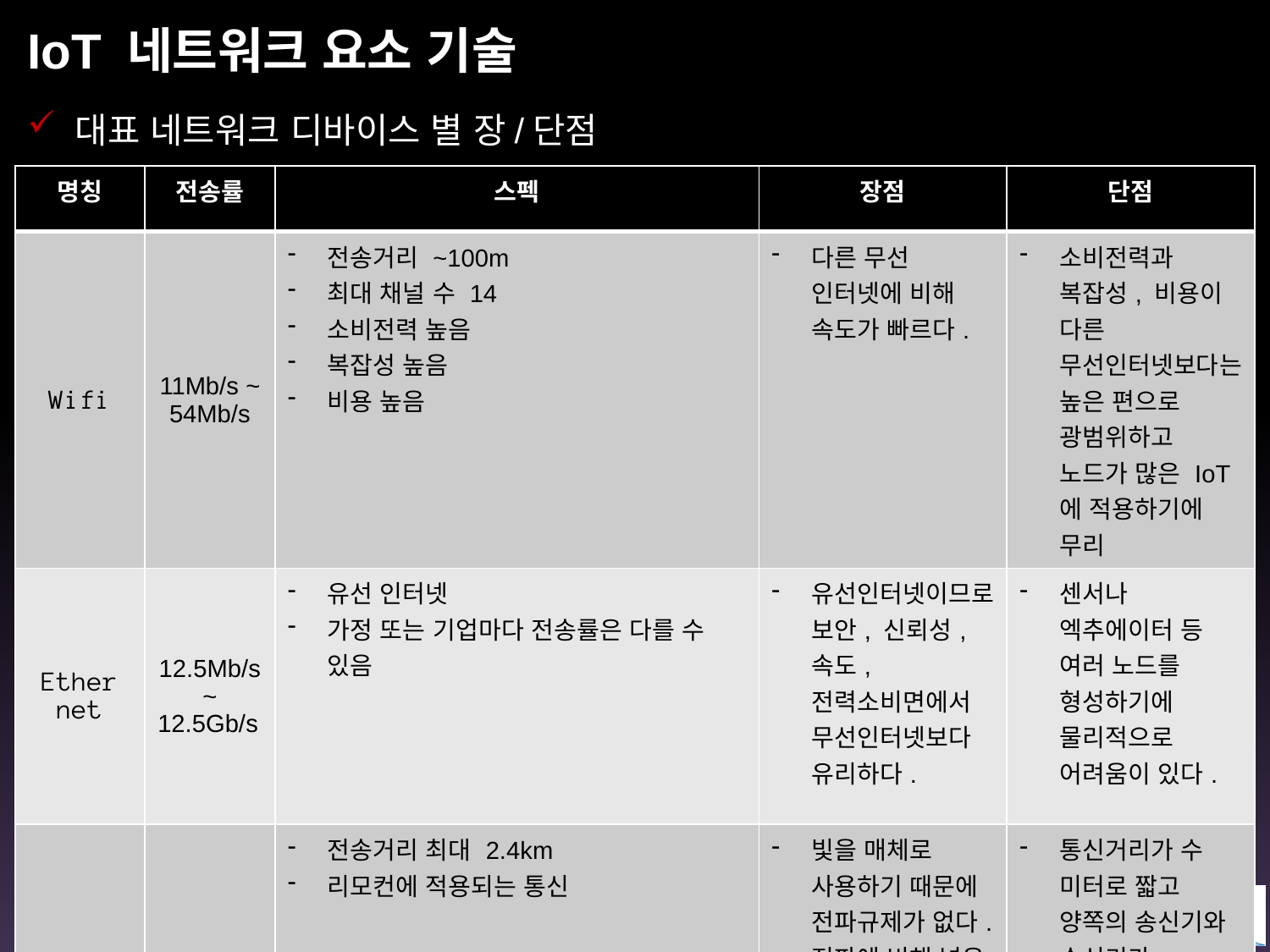

# IoT 네트워크 요소 기술
대표 네트워크 디바이스 별 장/단점

| 명칭 | 전송률 | 스펙 | 장점 | 단점 |
| --- | --- | --- | --- | --- |
| Wifi | 11Mb/s ~ 54Mb/s | 전송거리 ~100m 최대 채널 수 14 소비전력 높음 복잡성 높음 비용 높음 | 다른 무선 인터넷에 비해 속도가 빠르다. | 소비전력과 복잡성, 비용이 다른 무선인터넷보다는 높은 편으로 광범위하고 노드가 많은 IoT에 적용하기에 무리 |
| Ether net | 12.5Mb/s ~ 12.5Gb/s | 유선 인터넷 가정 또는 기업마다 전송률은 다를 수 있음 | 유선인터넷이므로 보안, 신뢰성, 속도, 전력소비면에서 무선인터넷보다 유리하다. | 센서나 엑추에이터 등 여러 노드를 형성하기에 물리적으로 어려움이 있다. |
| IR | 최대4Mb/s | 전송거리 최대 2.4km 리모컨에 적용되는 통신 | 빛을 매체로 사용하기 때문에 전파규제가 없다. 전파에 비해 넓은 대역폭을 쉽게 획득할 수 있다. | 통신거리가 수 미터로 짧고 양쪽의 송신기와 수신기가 마주보고 있어야 함 자연광, 인공광의 영향을 받는다. |
6